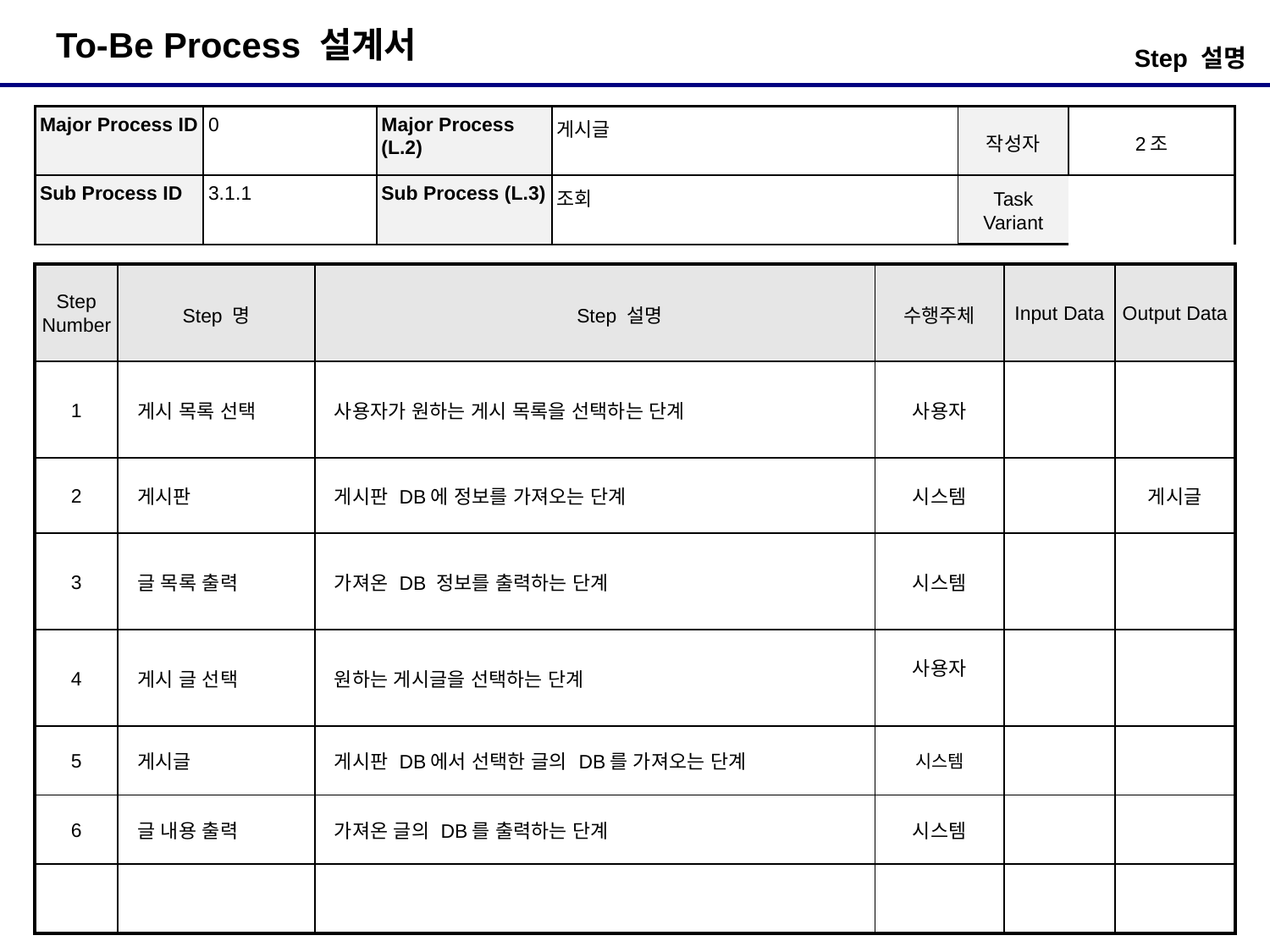

Step 설명
| Major Process ID | 0 | Major Process (L.2) | 게시글 | 작성자 | 2조 |
| --- | --- | --- | --- | --- | --- |
| Sub Process ID | 3.1.1 | Sub Process (L.3) | 조회 | Task Variant |  |
| Step Number | Step 명 | Step 설명 | 수행주체 | Input Data | Output Data |
| --- | --- | --- | --- | --- | --- |
| 1 | 게시 목록 선택 | 사용자가 원하는 게시 목록을 선택하는 단계 | 사용자 |  |  |
| 2 | 게시판 | 게시판 DB에 정보를 가져오는 단계 | 시스템 |  | 게시글 |
| 3 | 글 목록 출력 | 가져온 DB 정보를 출력하는 단계 | 시스템 |  |  |
| 4 | 게시 글 선택 | 원하는 게시글을 선택하는 단계 | 사용자 |  |  |
| 5 | 게시글 | 게시판 DB에서 선택한 글의 DB를 가져오는 단계 | 시스템 |  |  |
| 6 | 글 내용 출력 | 가져온 글의 DB를 출력하는 단계 | 시스템 |  |  |
|  |  |  |  |  |  |